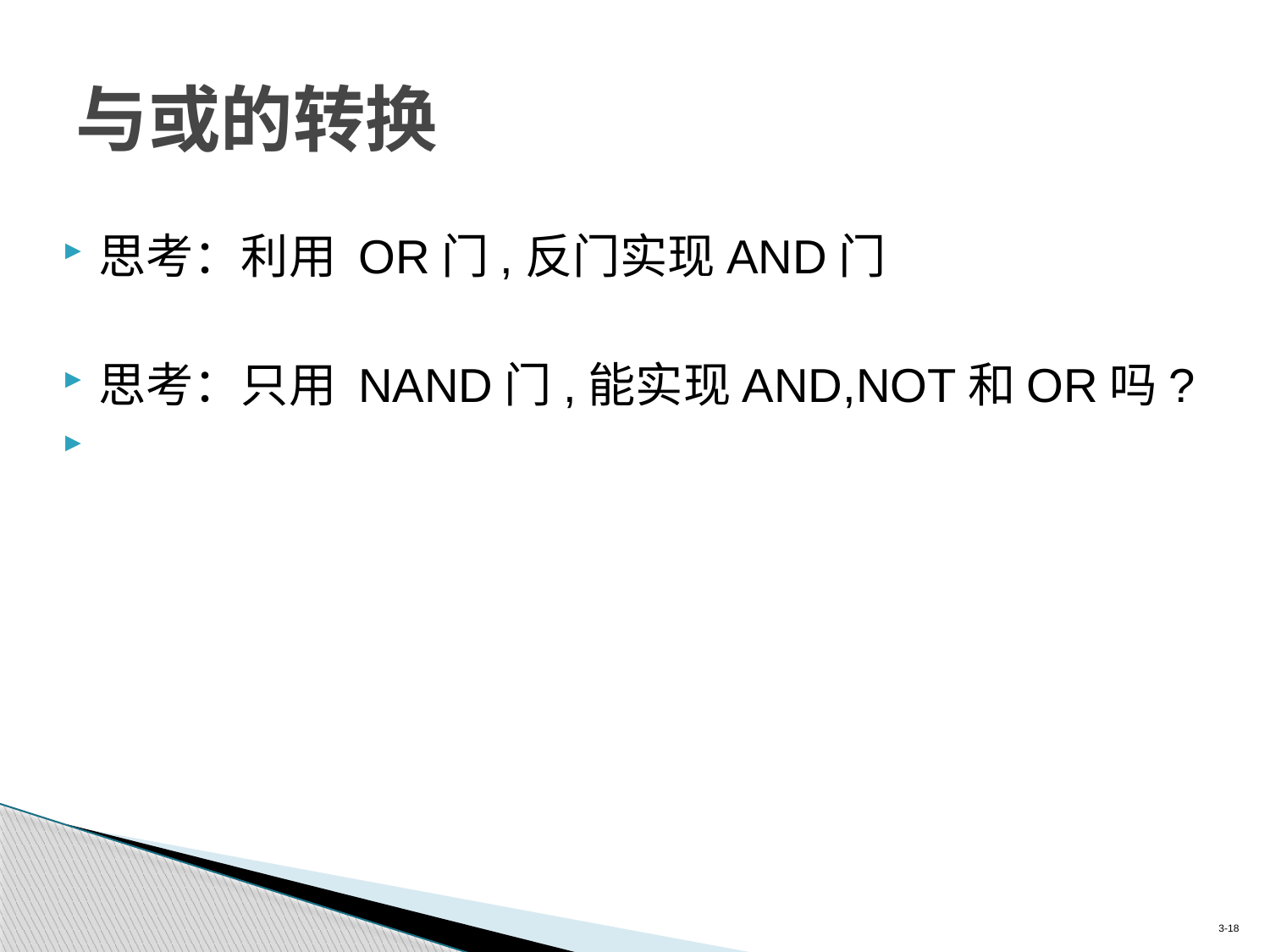

# 与或的转换

思考：利用 OR门,反门实现AND门

思考：只用 NAND门,能实现AND,NOT和OR吗?

3-18